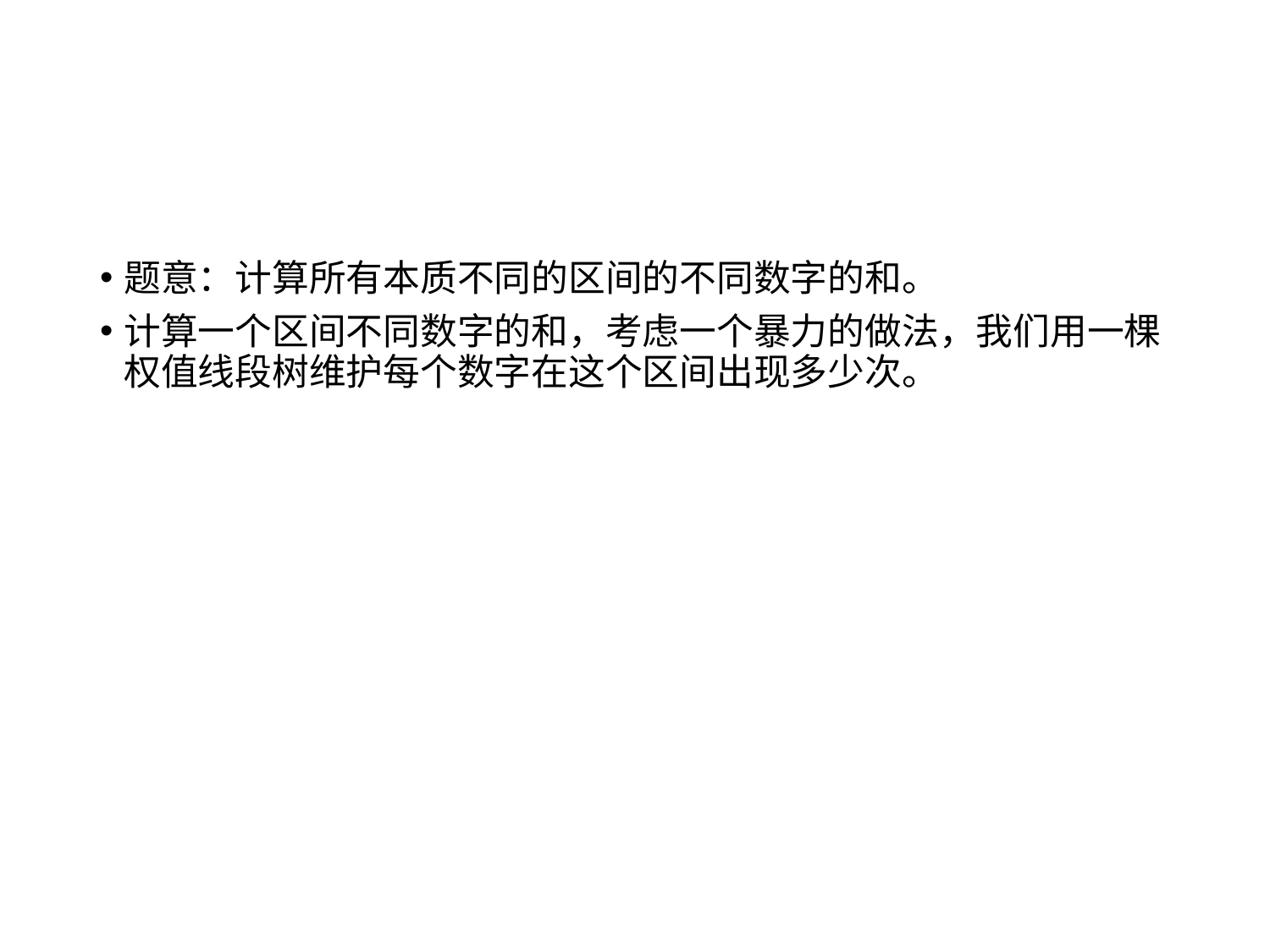

#
题意：计算所有本质不同的区间的不同数字的和。
计算一个区间不同数字的和，考虑一个暴力的做法，我们用一棵权值线段树维护每个数字在这个区间出现多少次。